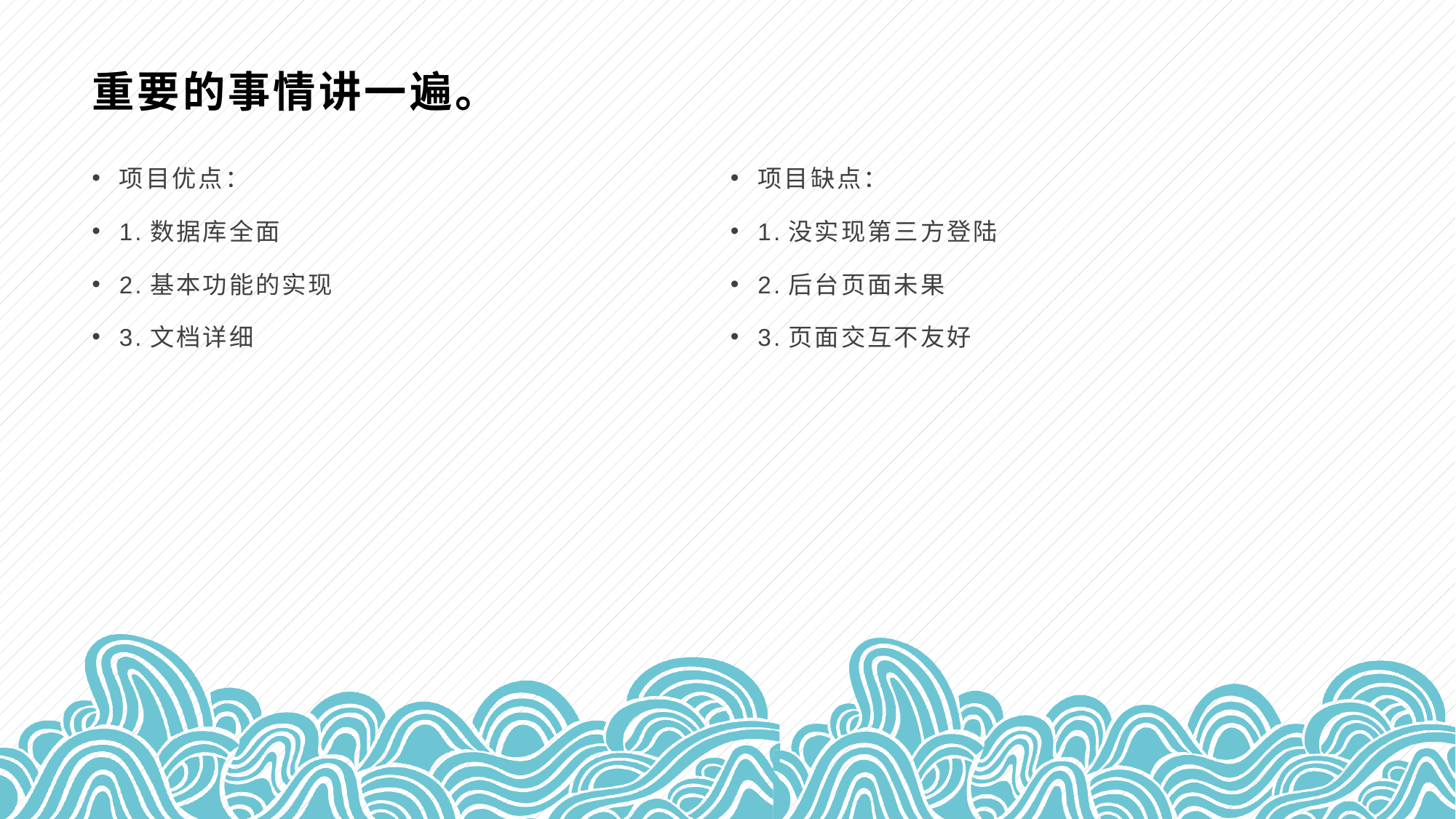

# 重要的事情讲一遍。
项目优点：
1.数据库全面
2.基本功能的实现
3.文档详细

项目缺点：
1.没实现第三方登陆
2.后台页面未果
3.页面交互不友好